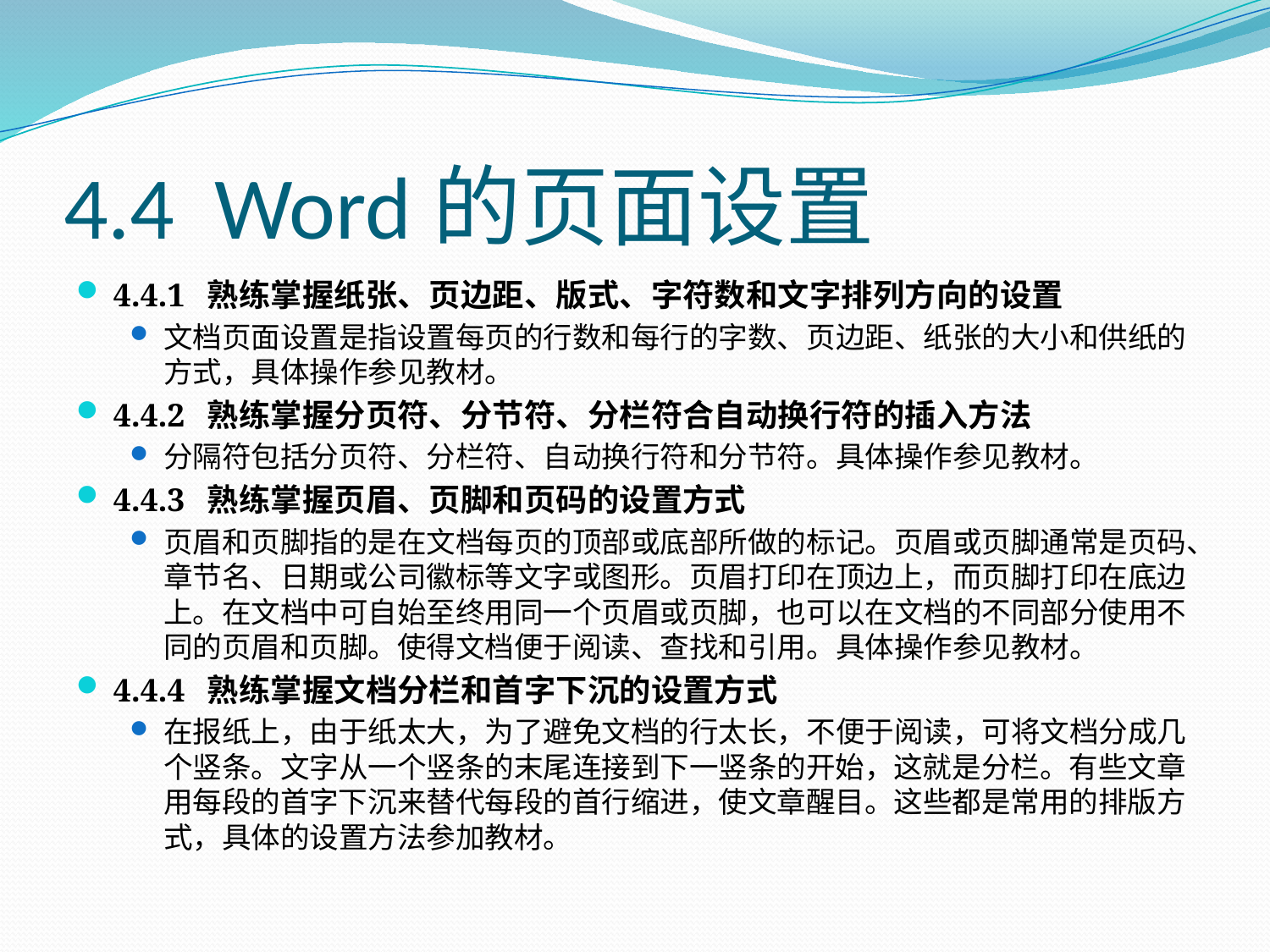

# 4.4  Word的页面设置
4.4.1  熟练掌握纸张、页边距、版式、字符数和文字排列方向的设置
文档页面设置是指设置每页的行数和每行的字数、页边距、纸张的大小和供纸的方式，具体操作参见教材。
4.4.2  熟练掌握分页符、分节符、分栏符合自动换行符的插入方法
分隔符包括分页符、分栏符、自动换行符和分节符。具体操作参见教材。
4.4.3  熟练掌握页眉、页脚和页码的设置方式
页眉和页脚指的是在文档每页的顶部或底部所做的标记。页眉或页脚通常是页码、章节名、日期或公司徽标等文字或图形。页眉打印在顶边上，而页脚打印在底边上。在文档中可自始至终用同一个页眉或页脚，也可以在文档的不同部分使用不同的页眉和页脚。使得文档便于阅读、查找和引用。具体操作参见教材。
4.4.4  熟练掌握文档分栏和首字下沉的设置方式
在报纸上，由于纸太大，为了避免文档的行太长，不便于阅读，可将文档分成几个竖条。文字从一个竖条的末尾连接到下一竖条的开始，这就是分栏。有些文章用每段的首字下沉来替代每段的首行缩进，使文章醒目。这些都是常用的排版方式，具体的设置方法参加教材。